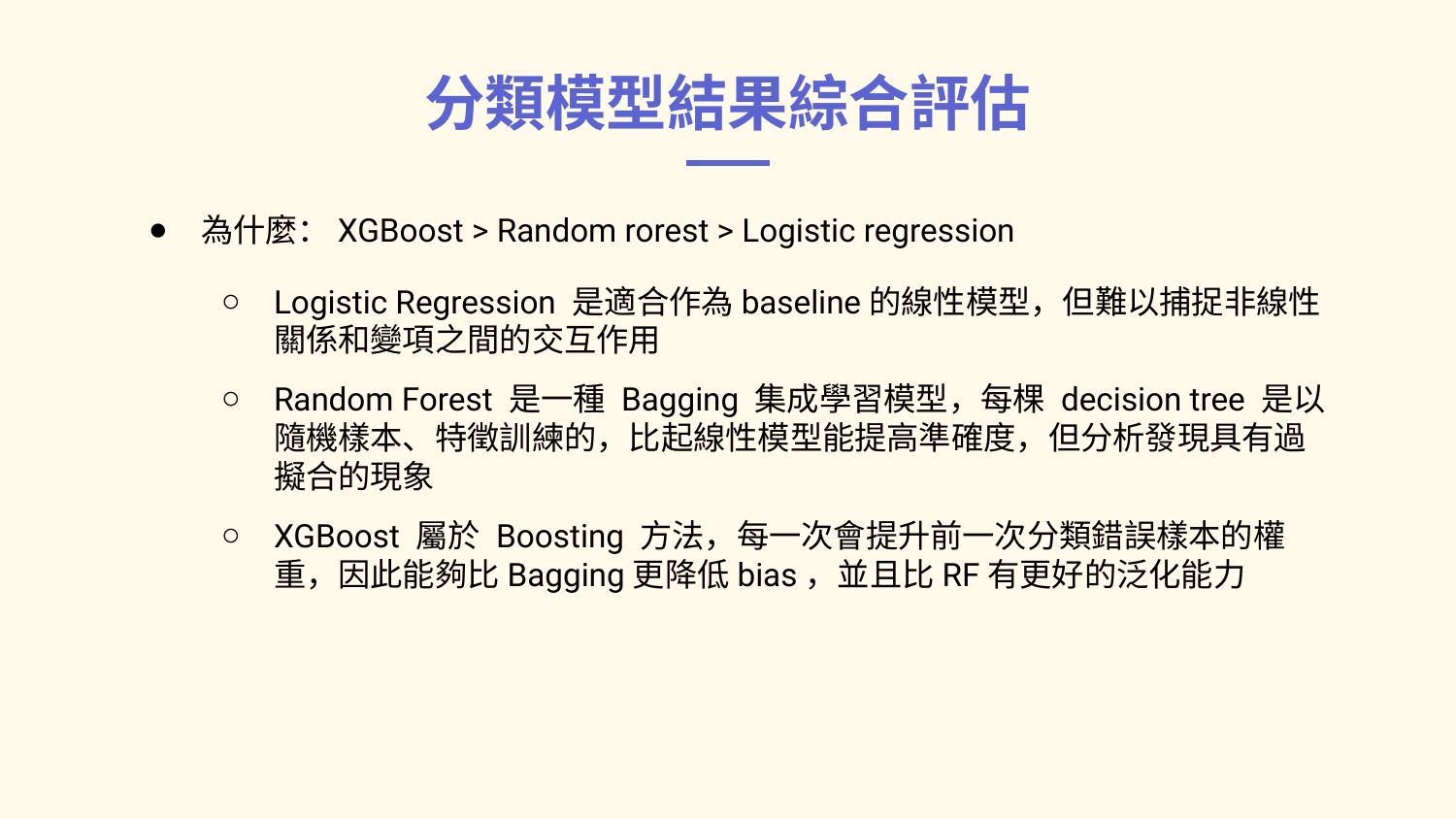

# 分類模型結果綜合評估
為什麼：XGBoost > Random rorest > Logistic regression
Logistic Regression 是適合作為baseline的線性模型，但難以捕捉非線性關係和變項之間的交互作用
Random Forest 是一種 Bagging 集成學習模型，每棵 decision tree 是以隨機樣本、特徵訓練的，比起線性模型能提高準確度，但分析發現具有過擬合的現象
XGBoost 屬於 Boosting 方法，每一次會提升前一次分類錯誤樣本的權重，因此能夠比Bagging更降低bias，並且比RF有更好的泛化能力